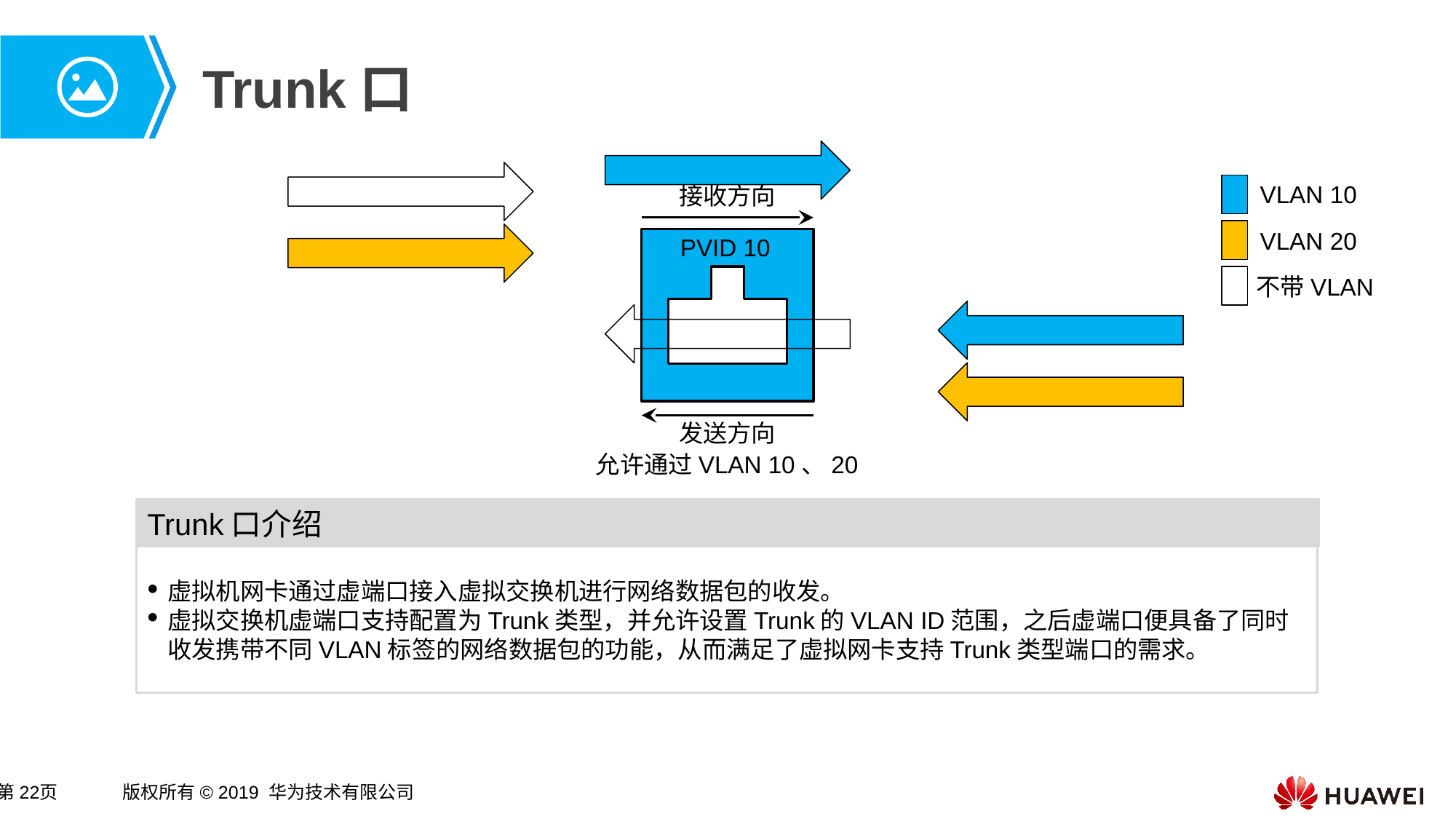

# Trunk口

VLAN 10
接收方向

VLAN 20

PVID 10

不带VLAN

发送方向
允许通过VLAN 10、20
Trunk口介绍
虚拟机网卡通过虚端口接入虚拟交换机进行网络数据包的收发。
虚拟交换机虚端口支持配置为Trunk类型，并允许设置Trunk的VLAN ID范围，之后虚端口便具备了同时收发携带不同VLAN标签的网络数据包的功能，从而满足了虚拟网卡支持Trunk类型端口的需求。